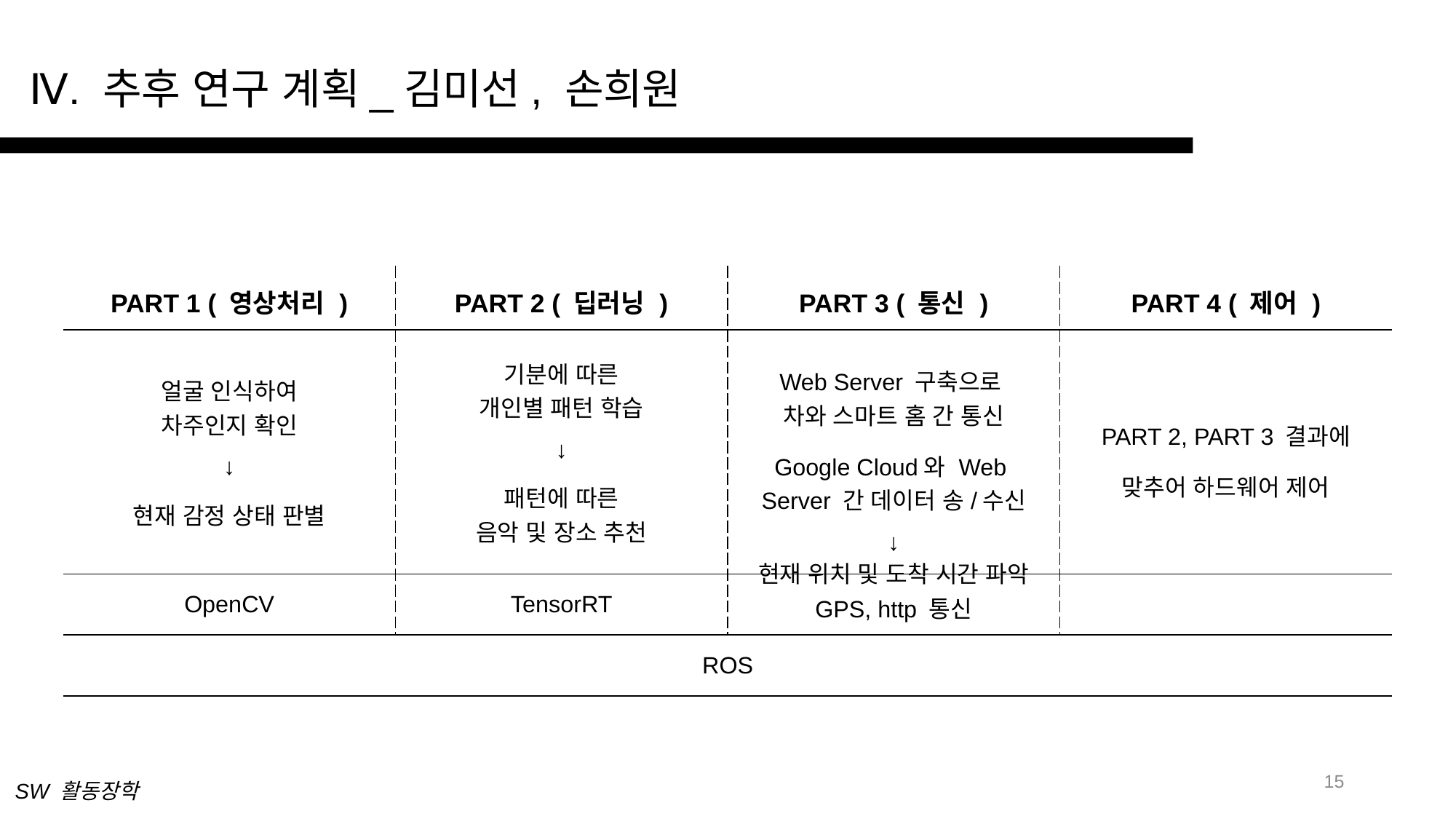

Ⅳ. 추후 연구 계획_김미선, 손희원

| PART 1 ( 영상처리 ) | PART 2 ( 딥러닝 ) | PART 3 ( 통신 ) | PART 4 ( 제어 ) |
| --- | --- | --- | --- |
| 얼굴 인식하여 차주인지 확인 ↓ 현재 감정 상태 판별 | 기분에 따른 개인별 패턴 학습 ↓ 패턴에 따른 음악 및 장소 추천 | Web Server 구축으로 차와 스마트 홈 간 통신 Google Cloud와 Web Server 간 데이터 송/수신 ↓ 현재 위치 및 도착 시간 파악 | PART 2, PART 3 결과에 맞추어 하드웨어 제어 |
| OpenCV | TensorRT | GPS, http 통신 |  |
| ROS |  |  |  |
15
SW 활동장학